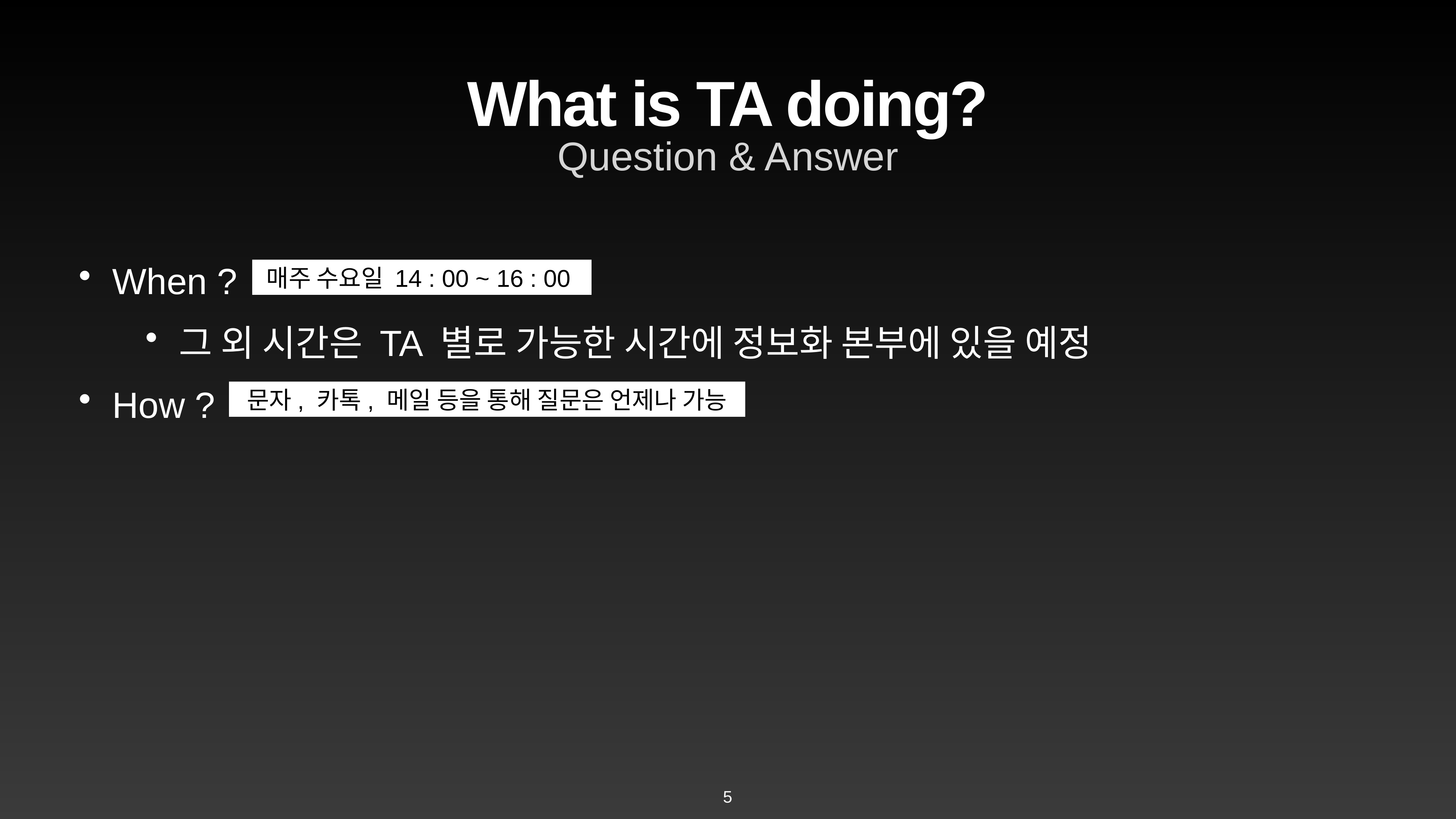

# What is TA doing?
Question & Answer
When ?
그 외 시간은 TA 별로 가능한 시간에 정보화 본부에 있을 예정
How ?
매주 수요일 14 : 00 ~ 16 : 00
문자, 카톡, 메일 등을 통해 질문은 언제나 가능
5